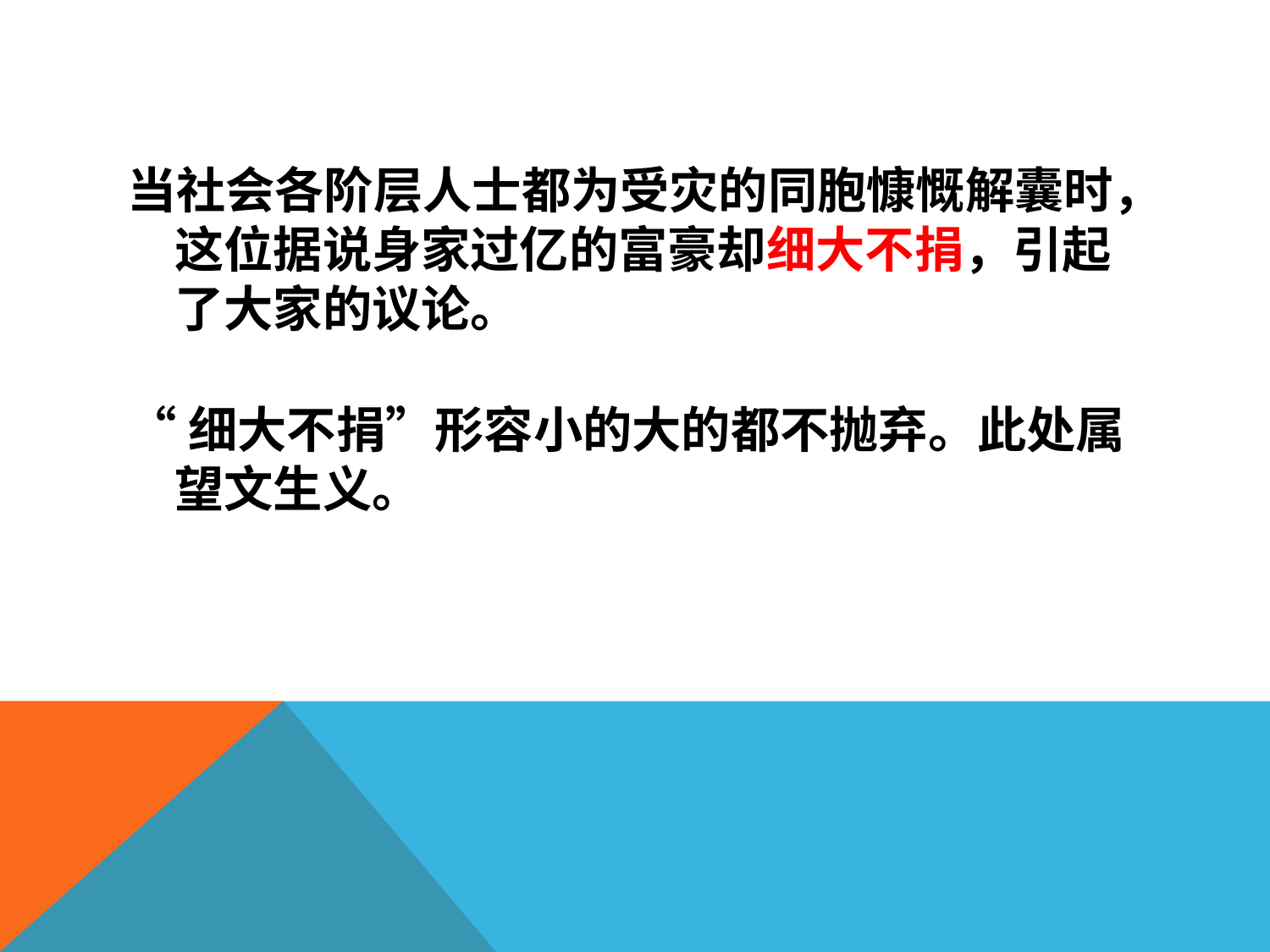

#
当社会各阶层人士都为受灾的同胞慷慨解囊时，这位据说身家过亿的富豪却细大不捐，引起了大家的议论。

“细大不捐”形容小的大的都不抛弃。此处属望文生义。